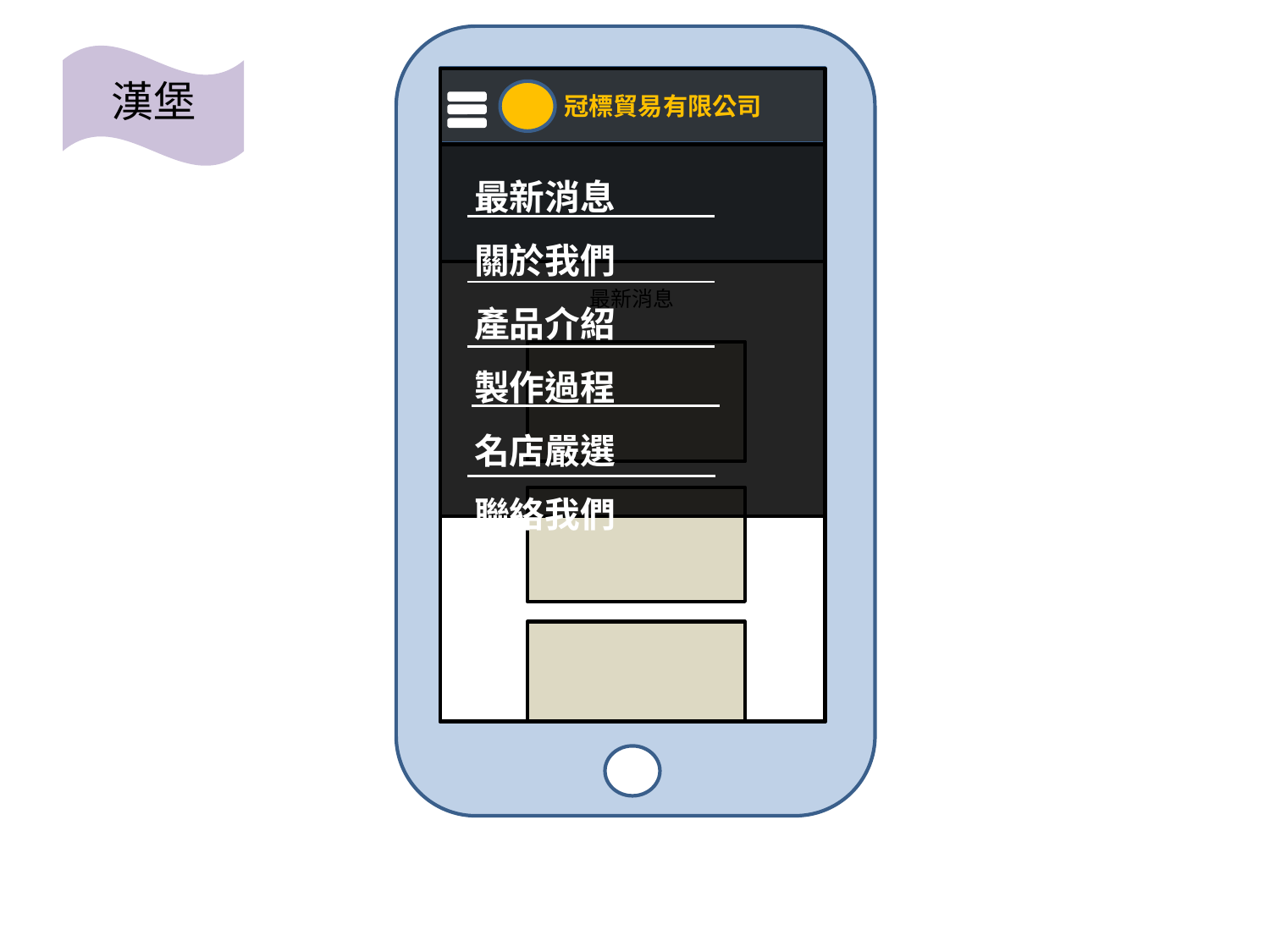

漢堡

冠標貿易有限公司

最新消息
關於我們
產品介紹
製作過程
名店嚴選
聯絡我們

最新消息